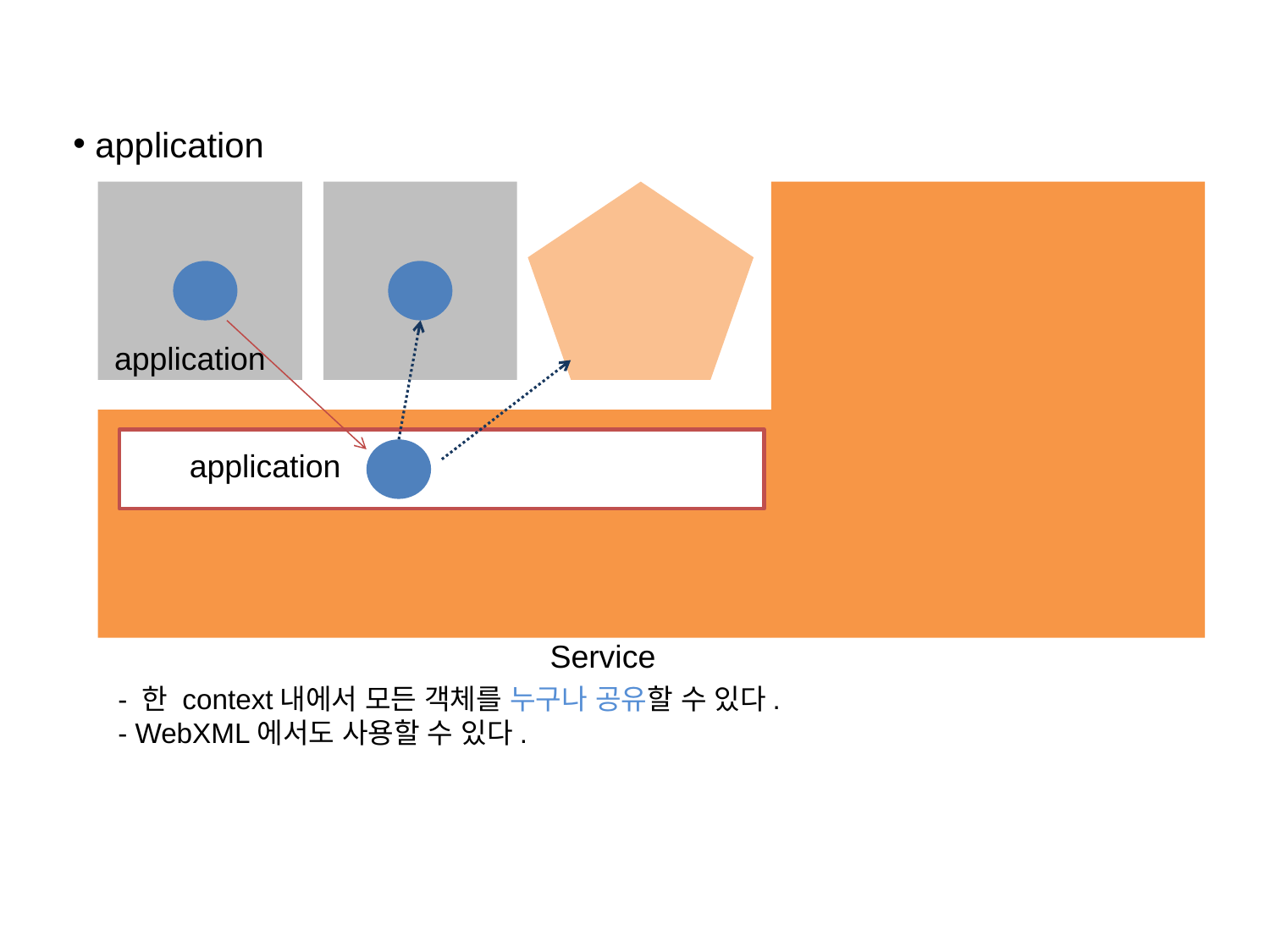

application

application

application

Service
  - 한 context내에서 모든 객체를 누구나 공유할 수 있다.
  - WebXML에서도 사용할 수 있다.